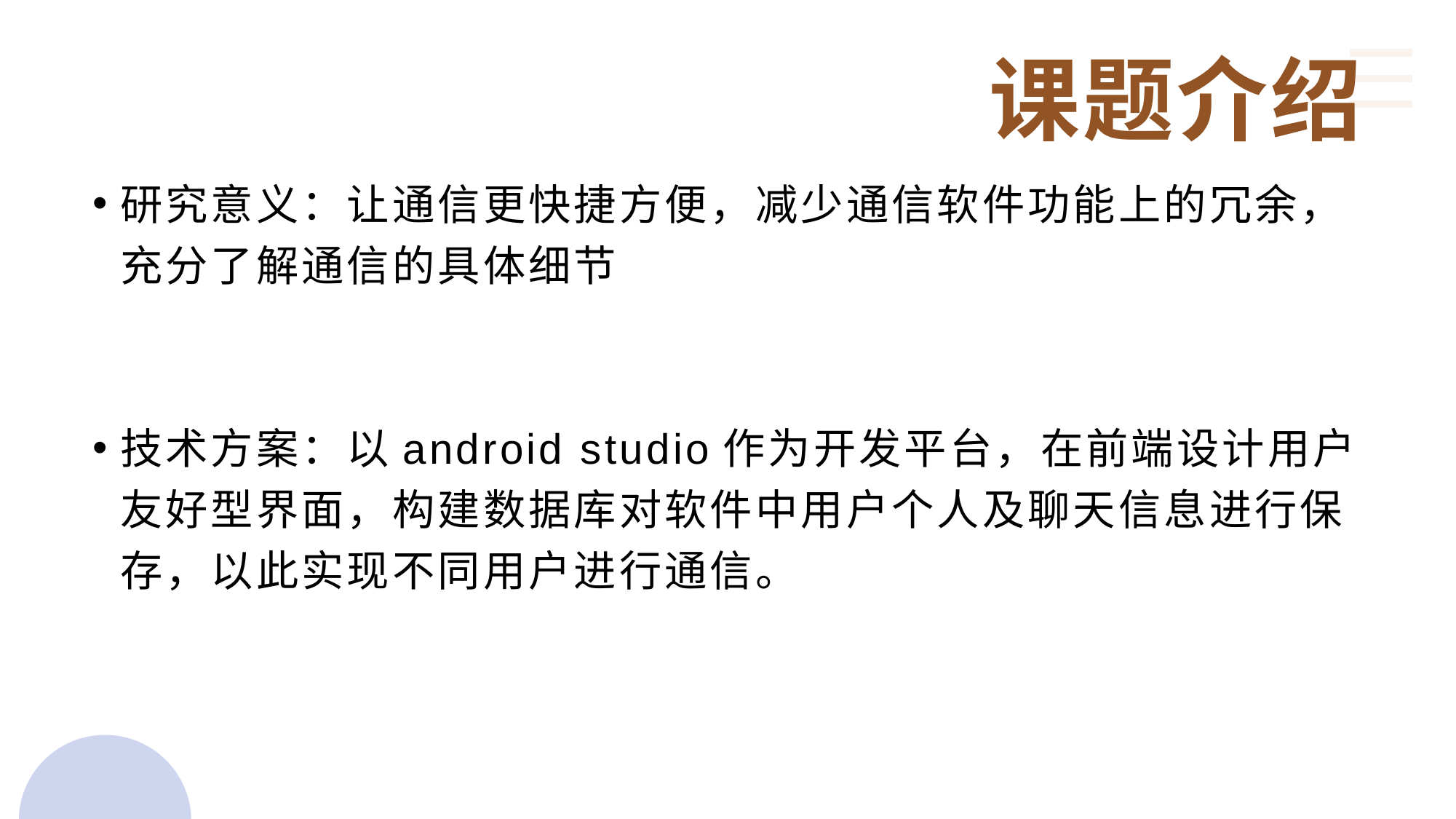

课题介绍
研究意义：让通信更快捷方便，减少通信软件功能上的冗余，充分了解通信的具体细节

技术方案：以android studio作为开发平台，在前端设计用户友好型界面，构建数据库对软件中用户个人及聊天信息进行保存，以此实现不同用户进行通信。